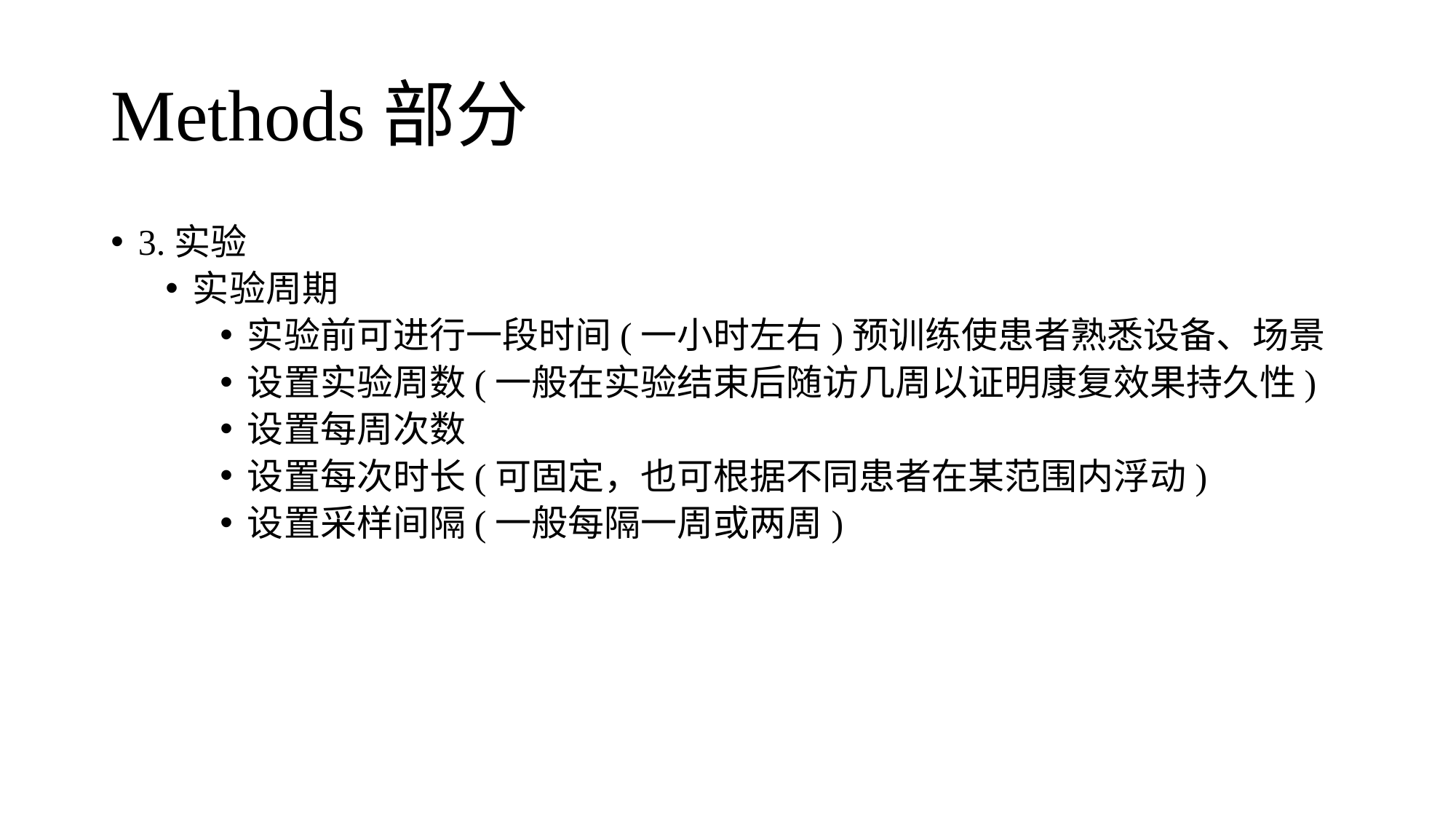

# Methods部分
3.实验
实验周期
实验前可进行一段时间(一小时左右)预训练使患者熟悉设备、场景
设置实验周数(一般在实验结束后随访几周以证明康复效果持久性)
设置每周次数
设置每次时长(可固定，也可根据不同患者在某范围内浮动)
设置采样间隔(一般每隔一周或两周)